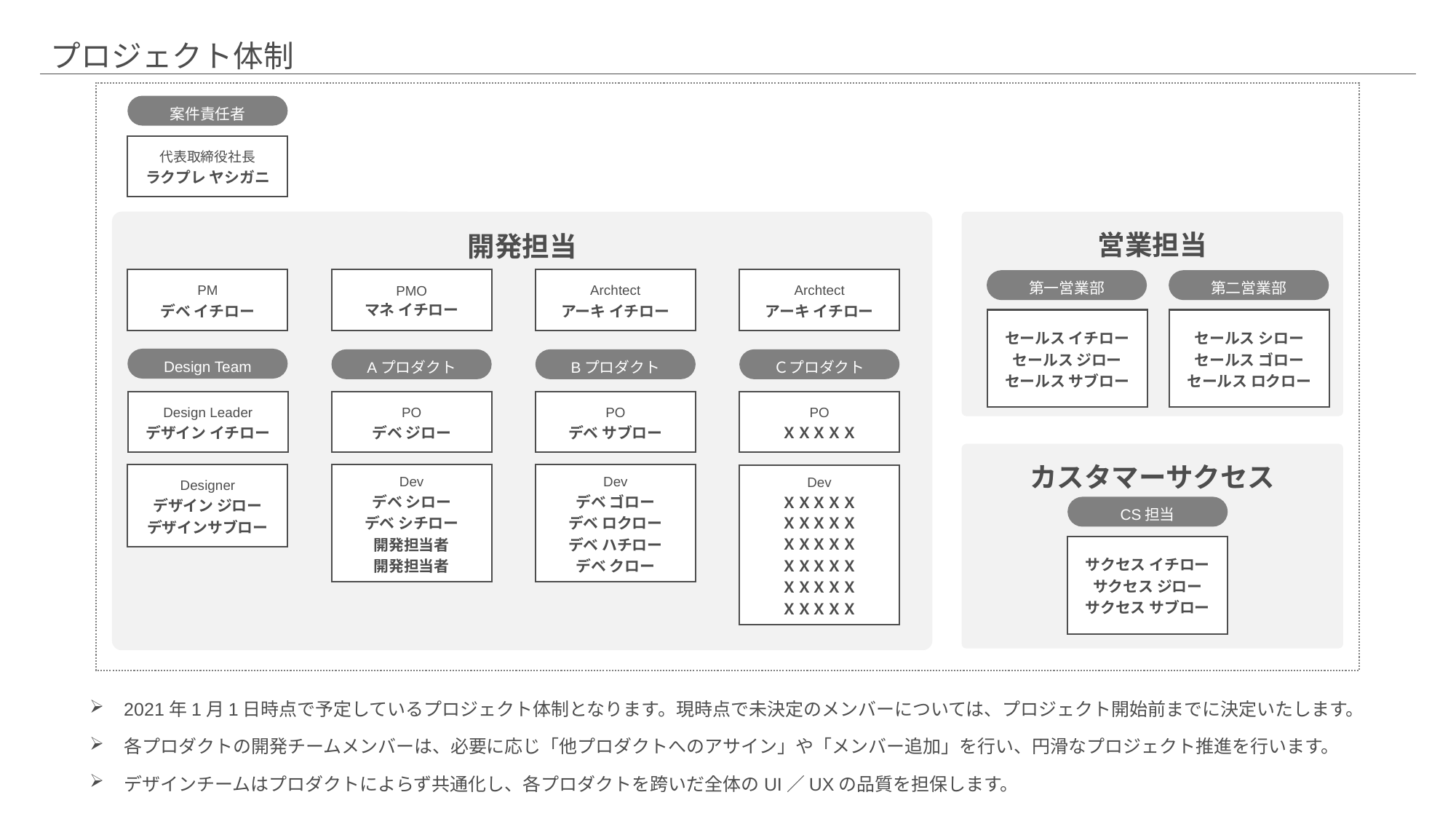

# プロジェクト体制

案件責任者
代表取締役社長
ラクプレ ヤシガニ
開発担当
営業担当
PM
デベ イチロー
PMO
マネ イチロー
Archtect
アーキ イチロー
Archtect
アーキ イチロー
第一営業部
第二営業部
セールス イチロー
セールス ジロー
セールス サブロー
セールス シロー
セールス ゴロー
セールス ロクロー
Design Team
Aプロダクト
Bプロダクト
Ｃプロダクト
Design Leader
デザイン イチロー
PO
デベ ジロー
PO
デベ サブロー
PO
ＸＸＸＸＸ
カスタマーサクセス
Designer
デザイン ジロー
デザインサブロー
Dev
デベ シロー
デベ シチロー
開発担当者
開発担当者
Dev
デベ ゴロー
デベ ロクロー
デベ ハチロー
デベ クロー
Dev
ＸＸＸＸＸ
ＸＸＸＸＸ
ＸＸＸＸＸ
ＸＸＸＸＸ
ＸＸＸＸＸ
ＸＸＸＸＸ
CS担当
サクセス イチロー
サクセス ジロー
サクセス サブロー
2021年1月1日時点で予定しているプロジェクト体制となります。現時点で未決定のメンバーについては、プロジェクト開始前までに決定いたします。
各プロダクトの開発チームメンバーは、必要に応じ「他プロダクトへのアサイン」や「メンバー追加」を行い、円滑なプロジェクト推進を行います。
デザインチームはプロダクトによらず共通化し、各プロダクトを跨いだ全体のUI／UXの品質を担保します。